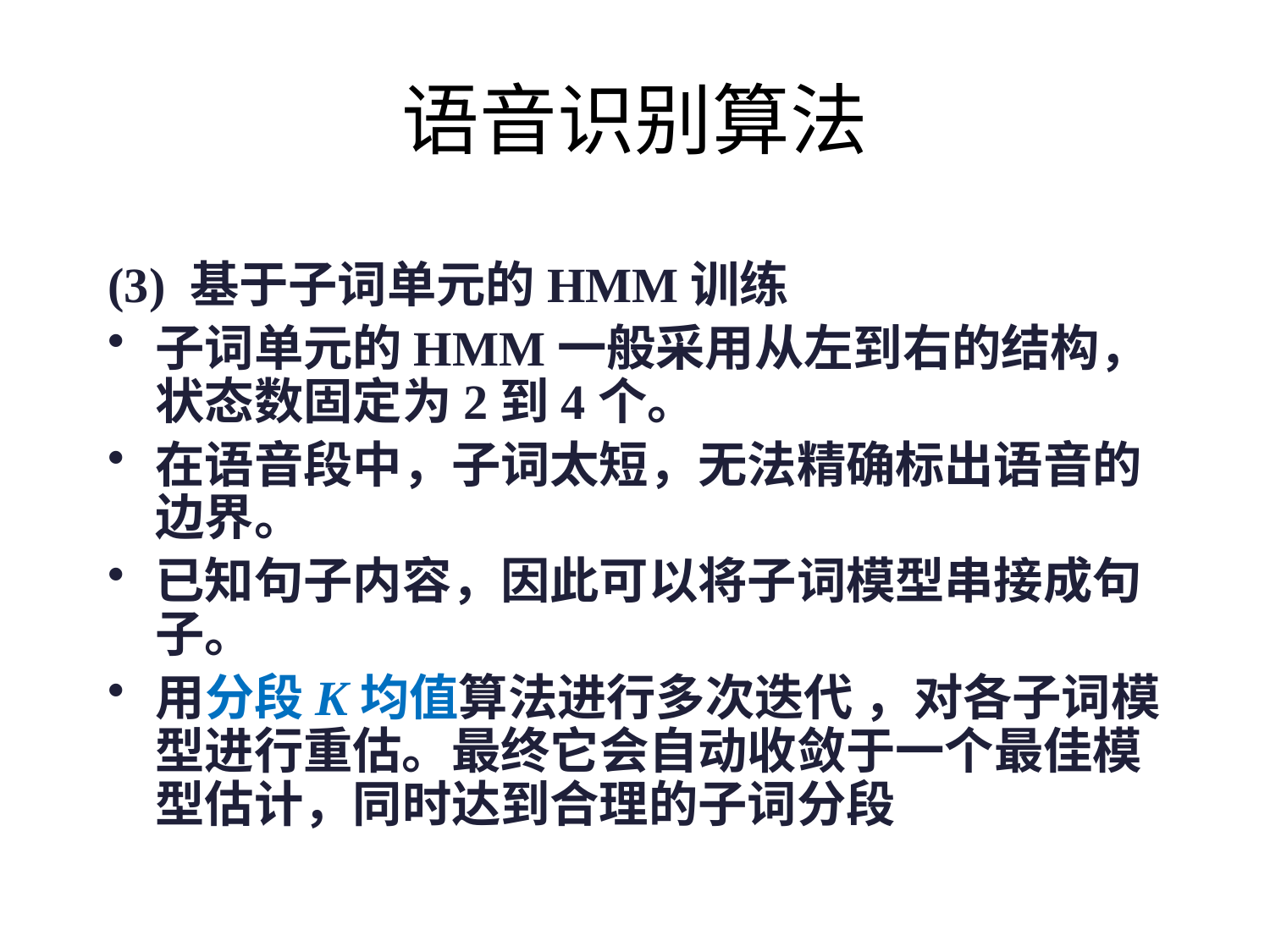

# 语音识别算法
(3) 基于子词单元的HMM训练
子词单元的HMM一般采用从左到右的结构，状态数固定为2到4个。
在语音段中，子词太短，无法精确标出语音的边界。
已知句子内容，因此可以将子词模型串接成句子。
用分段K均值算法进行多次迭代 ，对各子词模型进行重估。最终它会自动收敛于一个最佳模型估计，同时达到合理的子词分段